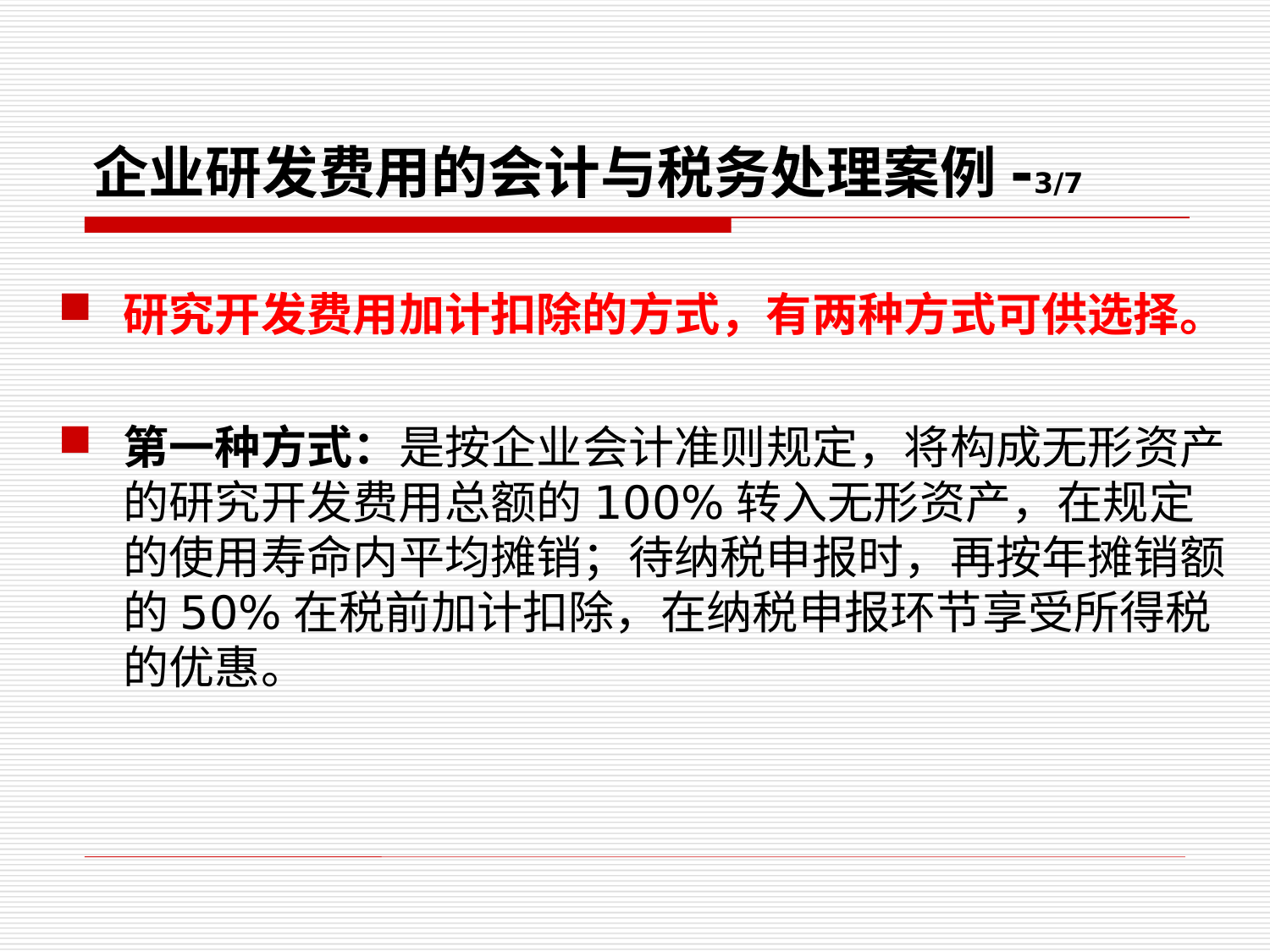

# 企业研发费用的会计与税务处理案例-3/7

研究开发费用加计扣除的方式，有两种方式可供选择。

第一种方式：是按企业会计准则规定，将构成无形资产的研究开发费用总额的100%转入无形资产，在规定的使用寿命内平均摊销；待纳税申报时，再按年摊销额的50%在税前加计扣除，在纳税申报环节享受所得税的优惠。